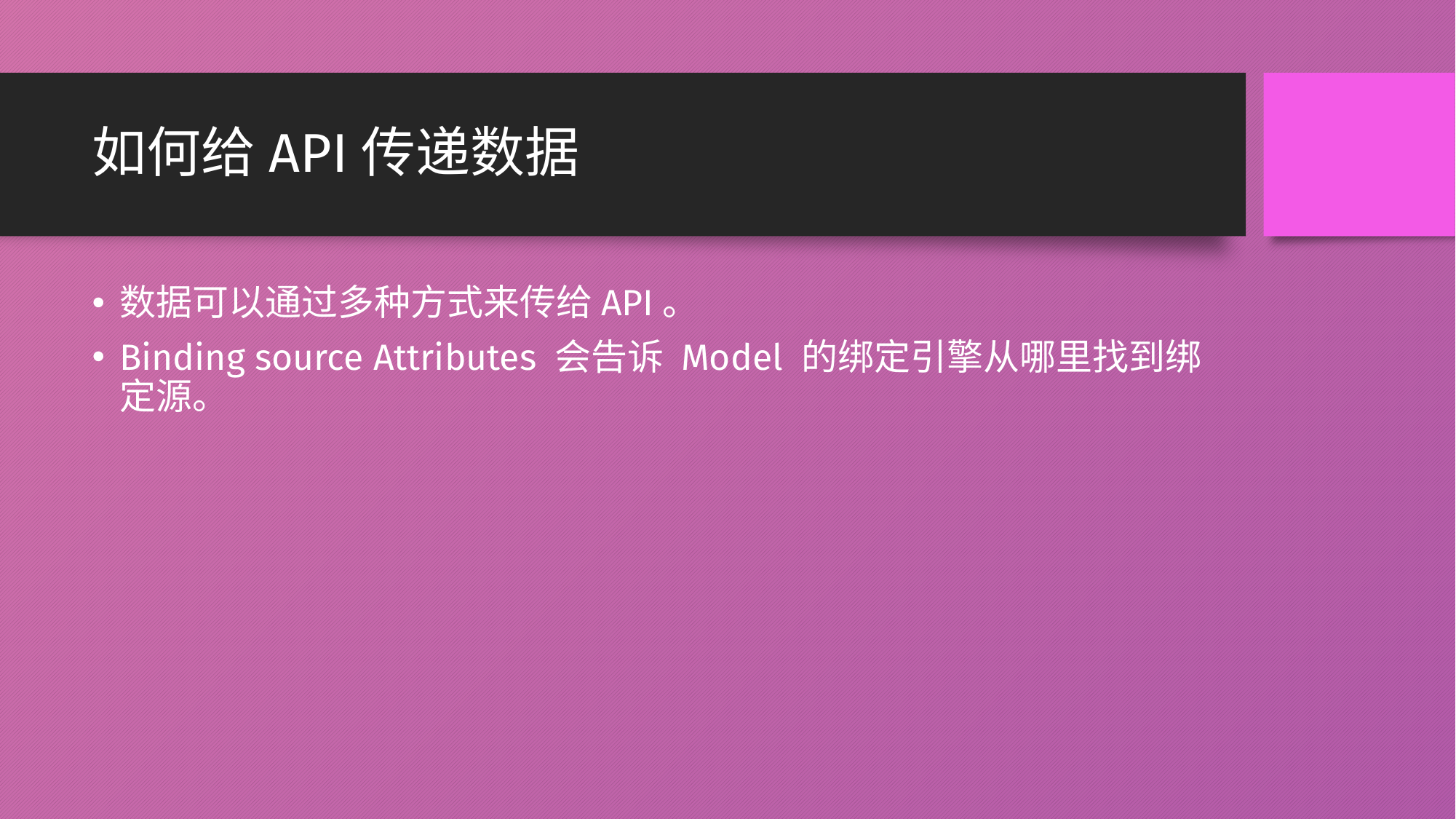

# 如何给API传递数据
数据可以通过多种方式来传给API。
Binding source Attributes 会告诉 Model 的绑定引擎从哪里找到绑定源。